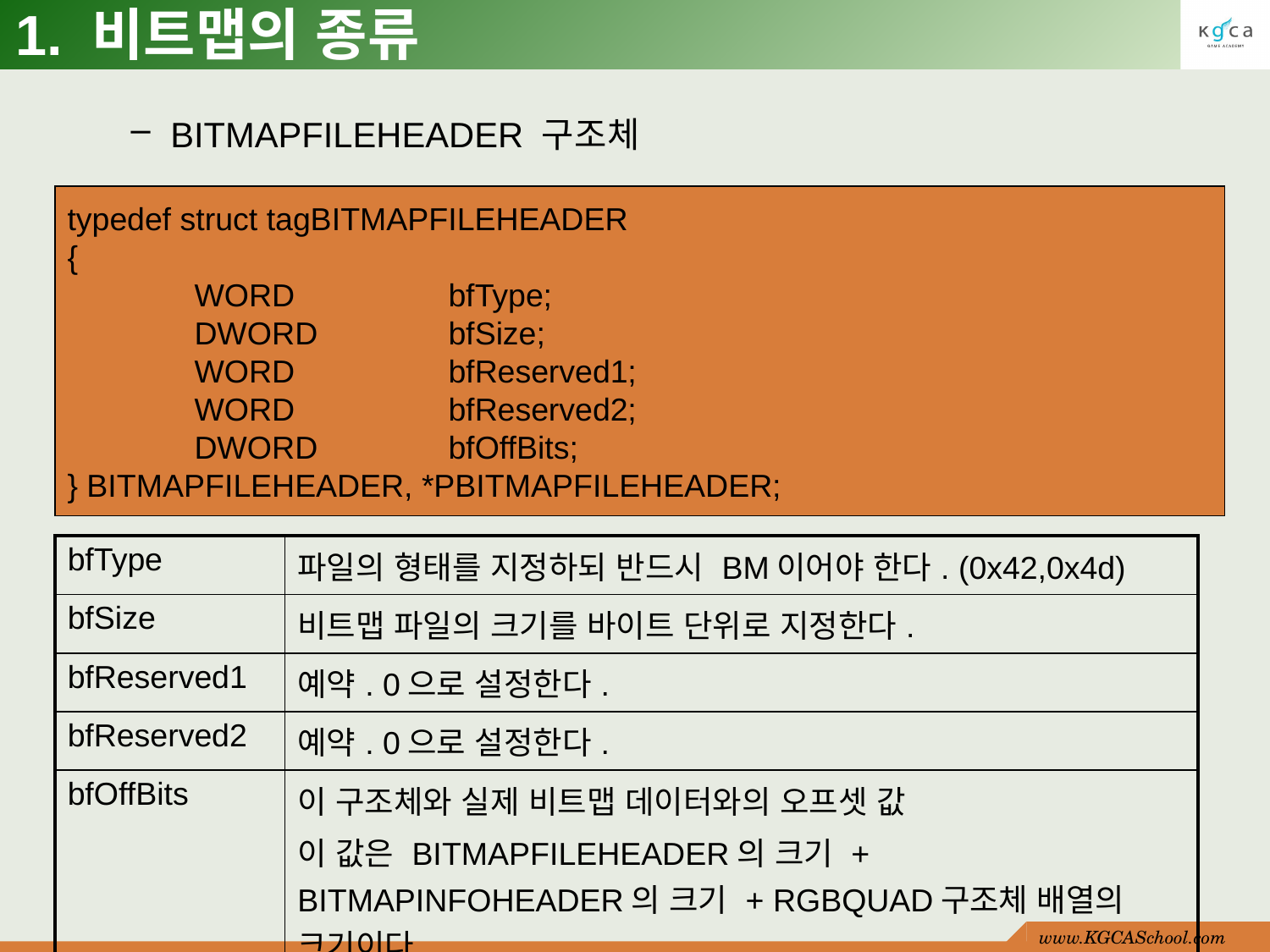

# 1. 비트맵의 종류
BITMAPFILEHEADER 구조체
typedef struct tagBITMAPFILEHEADER
{
	WORD 		bfType;
	DWORD 	bfSize;
	WORD 		bfReserved1;
	WORD 		bfReserved2;
	DWORD 	bfOffBits;
} BITMAPFILEHEADER, *PBITMAPFILEHEADER;
| bfType | 파일의 형태를 지정하되 반드시 BM이어야 한다. (0x42,0x4d) |
| --- | --- |
| bfSize | 비트맵 파일의 크기를 바이트 단위로 지정한다. |
| bfReserved1 | 예약. 0으로 설정한다. |
| bfReserved2 | 예약. 0으로 설정한다. |
| bfOffBits | 이 구조체와 실제 비트맵 데이터와의 오프셋 값 이 값은 BITMAPFILEHEADER의 크기 + BITMAPINFOHEADER의 크기 + RGBQUAD구조체 배열의 크기이다. |